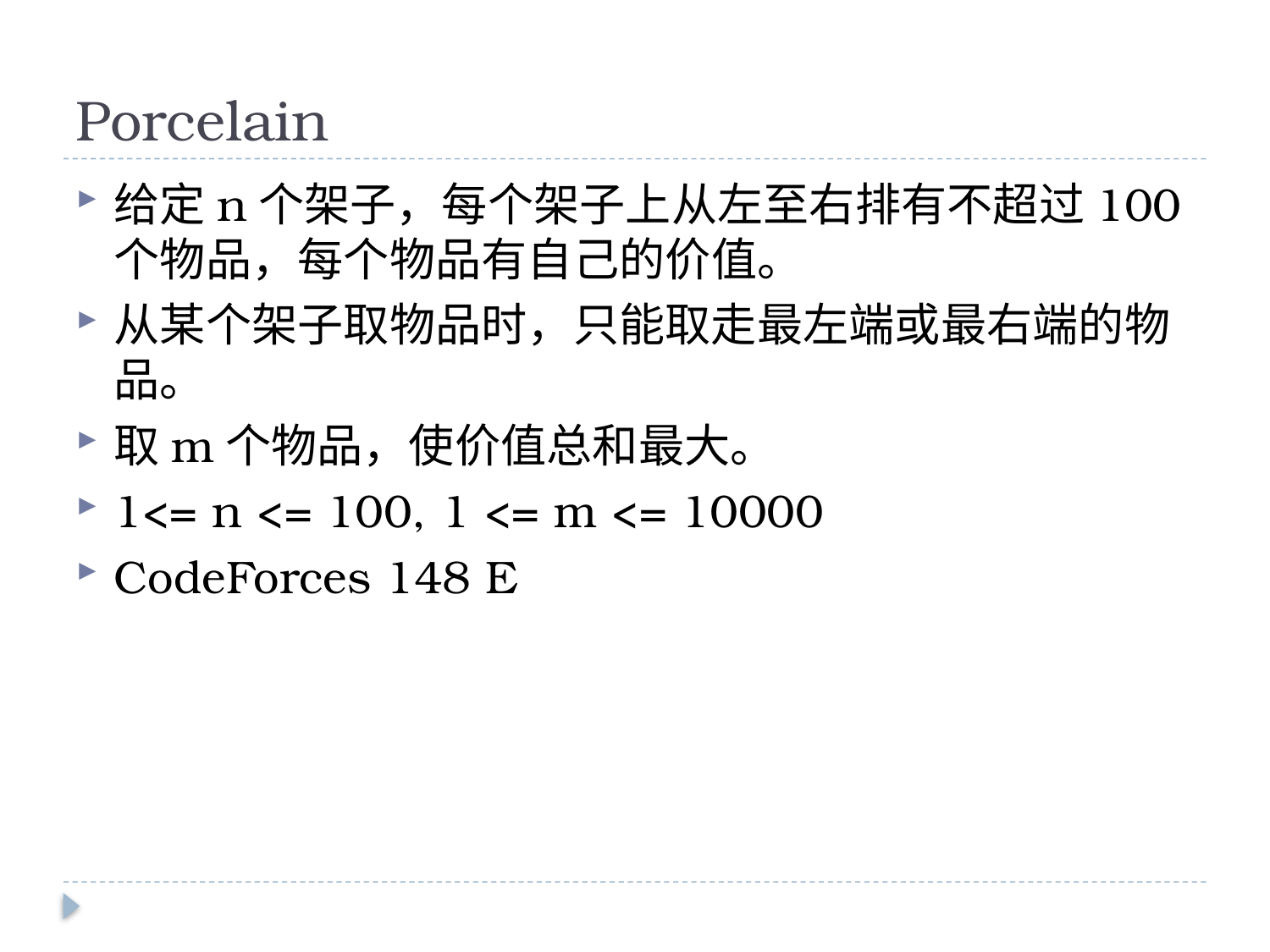

# Porcelain
给定n个架子，每个架子上从左至右排有不超过100个物品，每个物品有自己的价值。
从某个架子取物品时，只能取走最左端或最右端的物品。
取m个物品，使价值总和最大。
1<= n <= 100, 1 <= m <= 10000
CodeForces 148 E